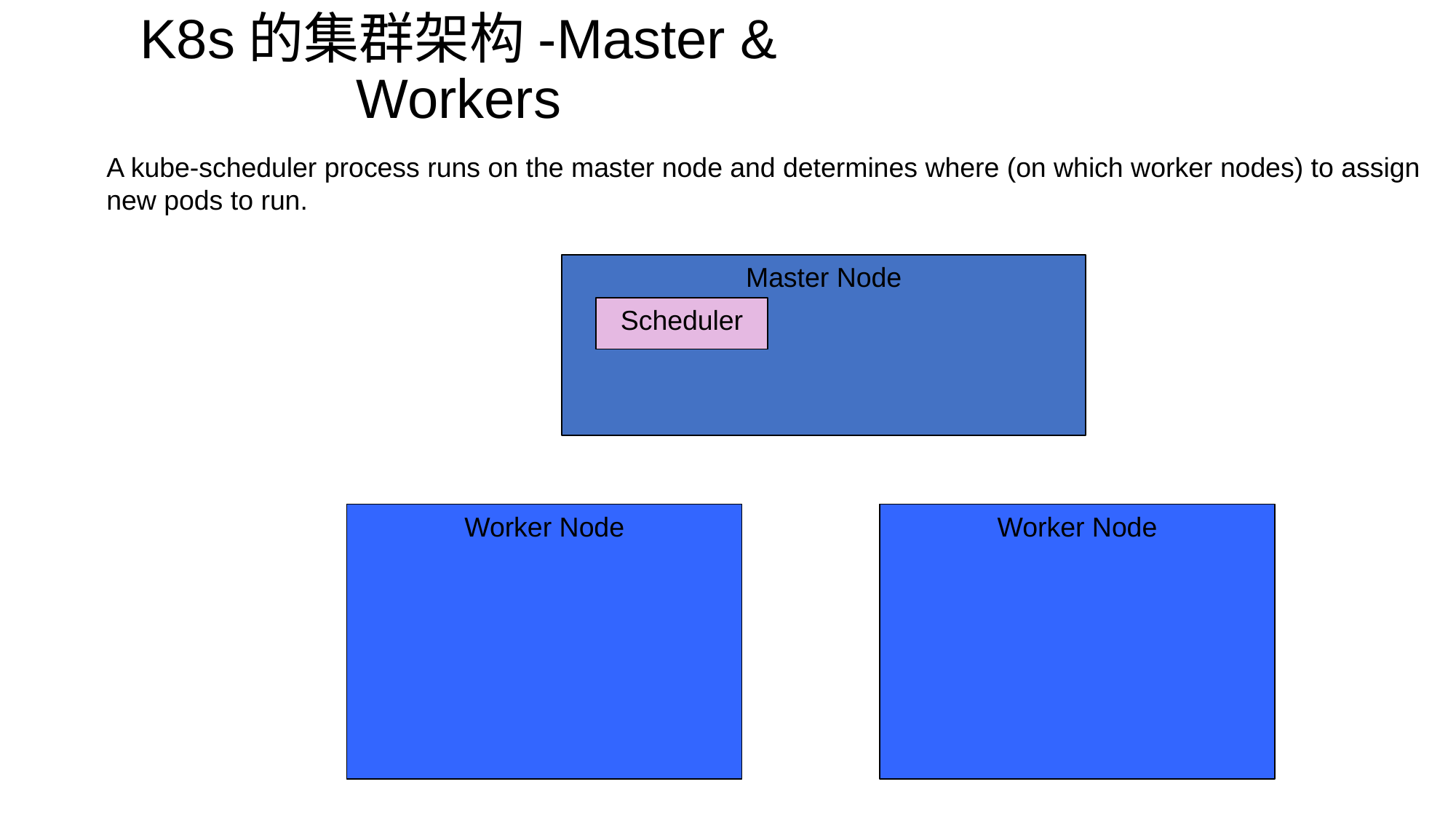

# K8s的集群架构-Master & Workers
A kube-scheduler process runs on the master node and determines where (on which worker nodes) to assign new pods to run.
Master Node

Scheduler
Worker Node
Worker Node